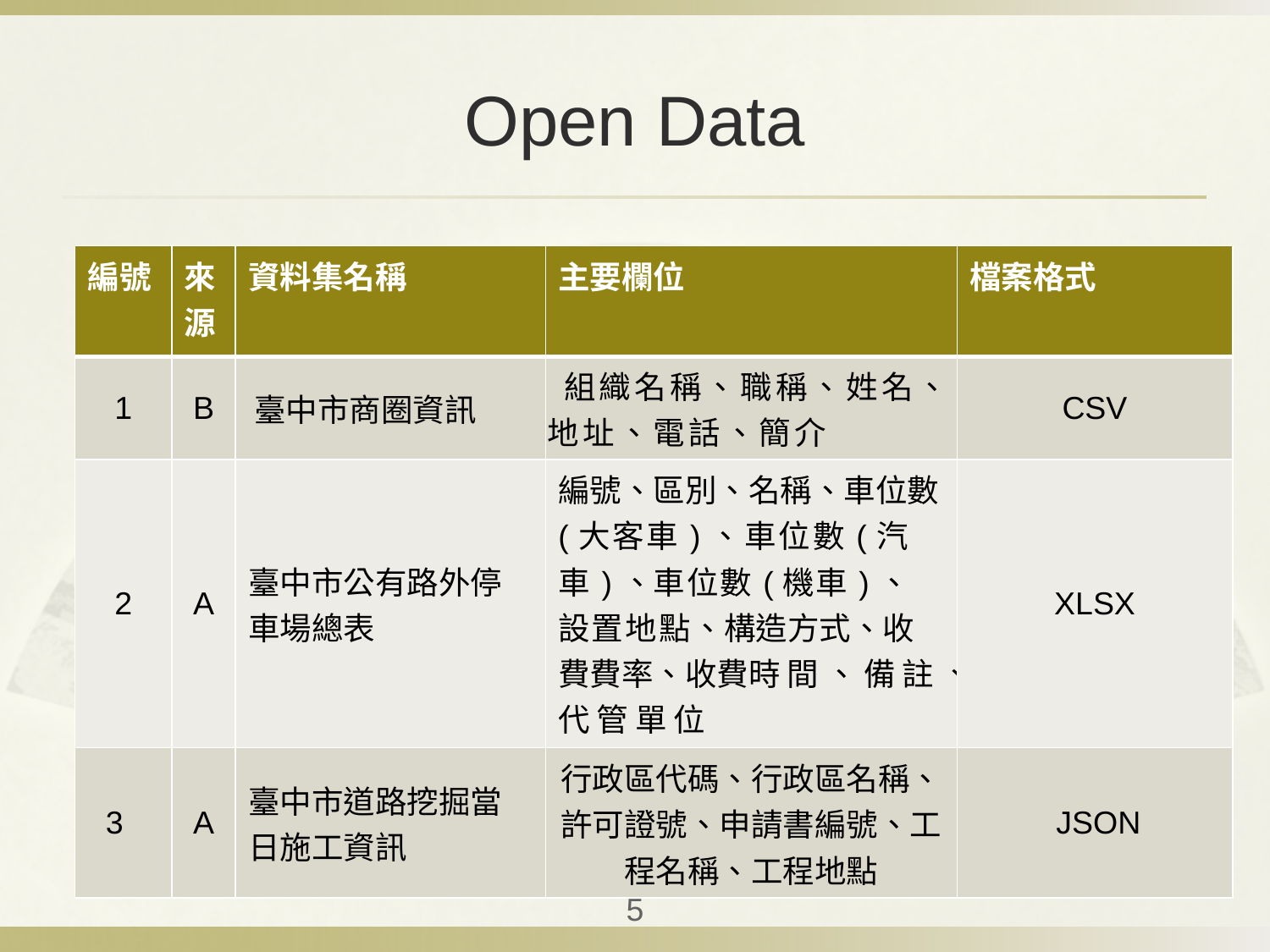

# Open Data
| 編號 | 來源 | 資料集名稱 | 主要欄位 | 檔案格式 |
| --- | --- | --- | --- | --- |
| 1 | B | 臺中市商圈資訊 | 組織名稱、職稱、姓名、地址、電話、簡介 | CSV |
| 2 | A | 臺中市公有路外停車場總表 | 編號、區別、名稱、車位數(大客車)、車位數(汽車)、車位數(機車)、設置地點、構造方式、收費費率、收費時間、備註、代管單位 | XLSX |
| 3 | A | 臺中市道路挖掘當日施工資訊 | 行政區代碼、行政區名稱、許可證號、申請書編號、工程名稱、工程地點 | JSON |
5